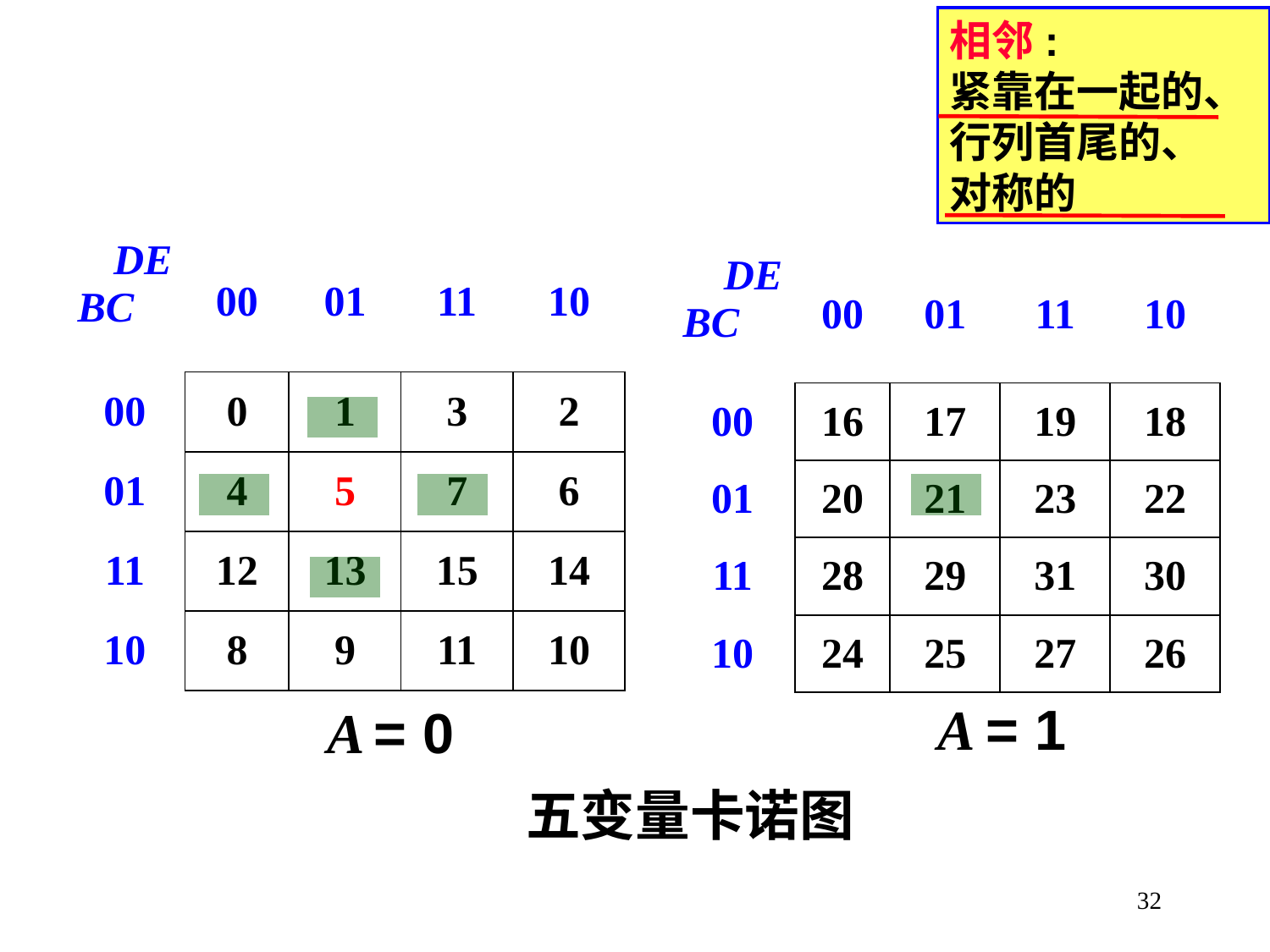

相邻:
紧靠在一起的、行列首尾的、
对称的
| DE BC | 00 | 01 | 11 | 10 |
| --- | --- | --- | --- | --- |
| 00 | 0 | 1 | 3 | 2 |
| 01 | 4 | 5 | 7 | 6 |
| 11 | 12 | 13 | 15 | 14 |
| 10 | 8 | 9 | 11 | 10 |
| DE BC | 00 | 01 | 11 | 10 |
| --- | --- | --- | --- | --- |
| 00 | 16 | 17 | 19 | 18 |
| 01 | 20 | 21 | 23 | 22 |
| 11 | 28 | 29 | 31 | 30 |
| 10 | 24 | 25 | 27 | 26 |

A = 1
A = 0
五变量卡诺图
32